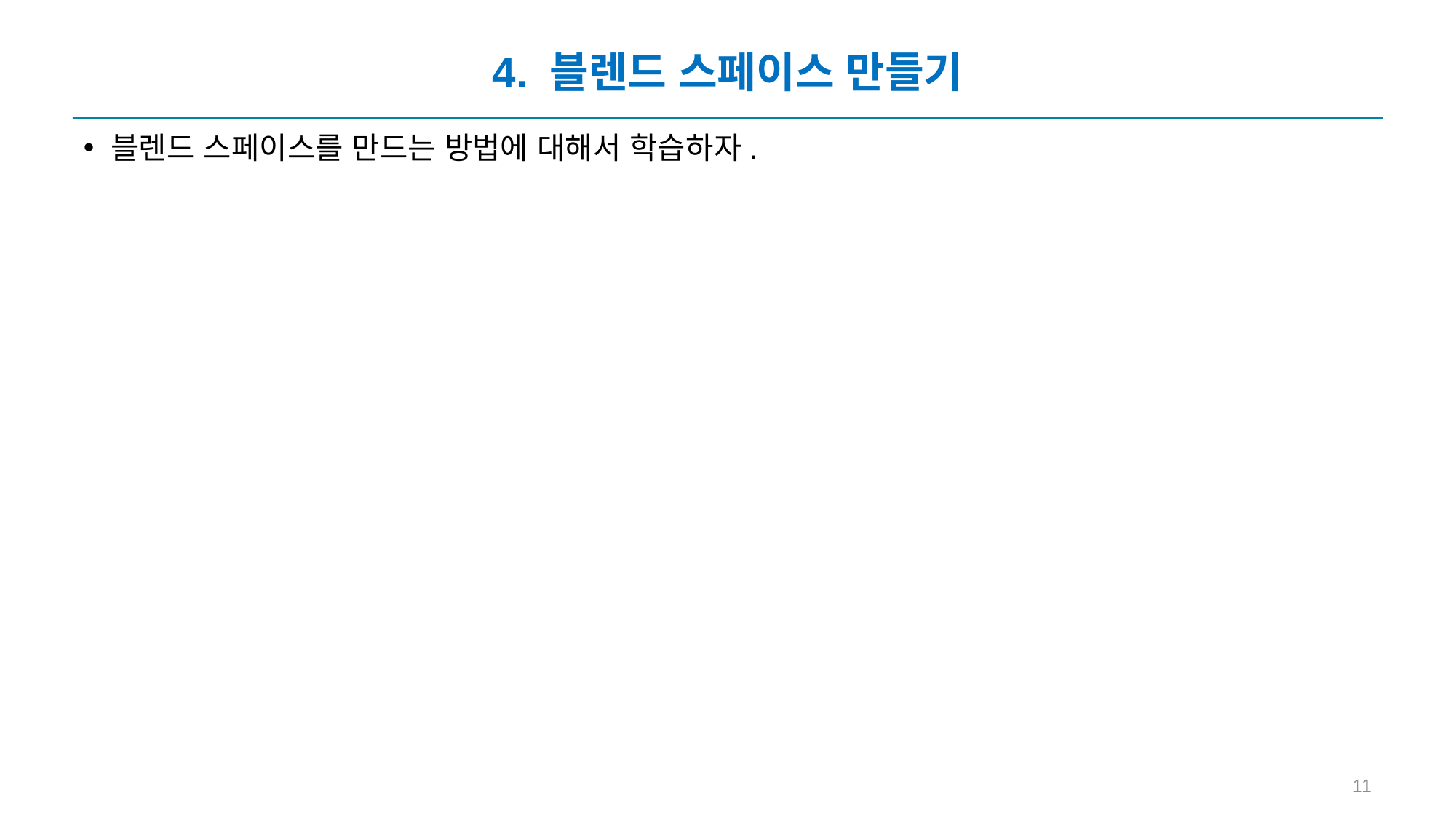

# 4. 블렌드 스페이스 만들기
블렌드 스페이스를 만드는 방법에 대해서 학습하자.

11